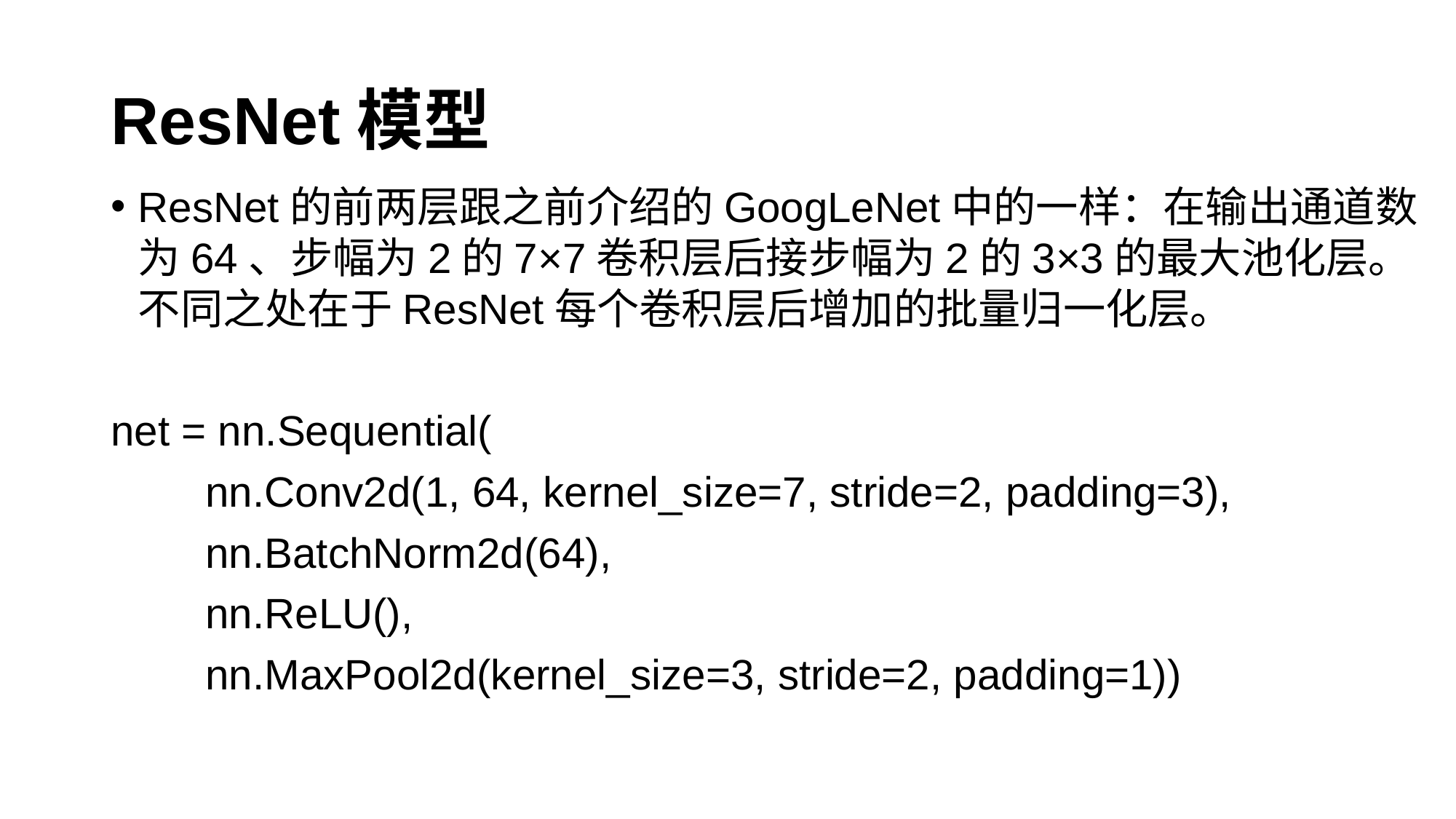

# ResNet模型
ResNet的前两层跟之前介绍的GoogLeNet中的一样：在输出通道数为64、步幅为2的7×7卷积层后接步幅为2的3×3的最大池化层。不同之处在于ResNet每个卷积层后增加的批量归一化层。

net = nn.Sequential(
        nn.Conv2d(1, 64, kernel_size=7, stride=2, padding=3),
        nn.BatchNorm2d(64),
        nn.ReLU(),
        nn.MaxPool2d(kernel_size=3, stride=2, padding=1))